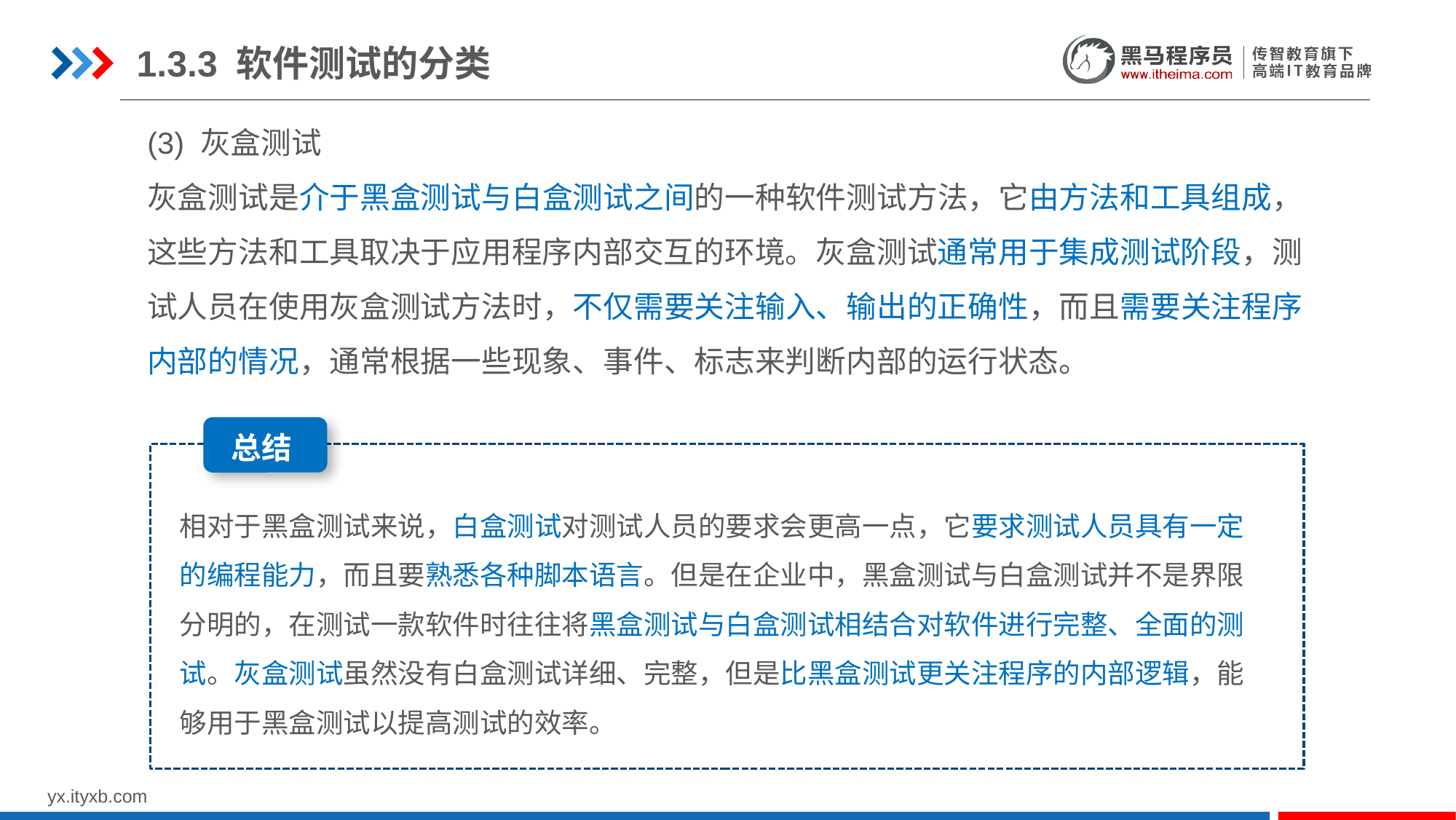

1.3.3 软件测试的分类
(3) 灰盒测试
灰盒测试是介于黑盒测试与白盒测试之间的一种软件测试方法，它由方法和工具组成，这些方法和工具取决于应用程序内部交互的环境。灰盒测试通常用于集成测试阶段，测试人员在使用灰盒测试方法时，不仅需要关注输入、输出的正确性，而且需要关注程序内部的情况，通常根据一些现象、事件、标志来判断内部的运行状态。

总结

相对于黑盒测试来说，白盒测试对测试人员的要求会更高一点，它要求测试人员具有一定的编程能力，而且要熟悉各种脚本语言。但是在企业中，黑盒测试与白盒测试并不是界限分明的，在测试一款软件时往往将黑盒测试与白盒测试相结合对软件进行完整、全面的测试。灰盒测试虽然没有白盒测试详细、完整，但是比黑盒测试更关注程序的内部逻辑，能够用于黑盒测试以提高测试的效率。